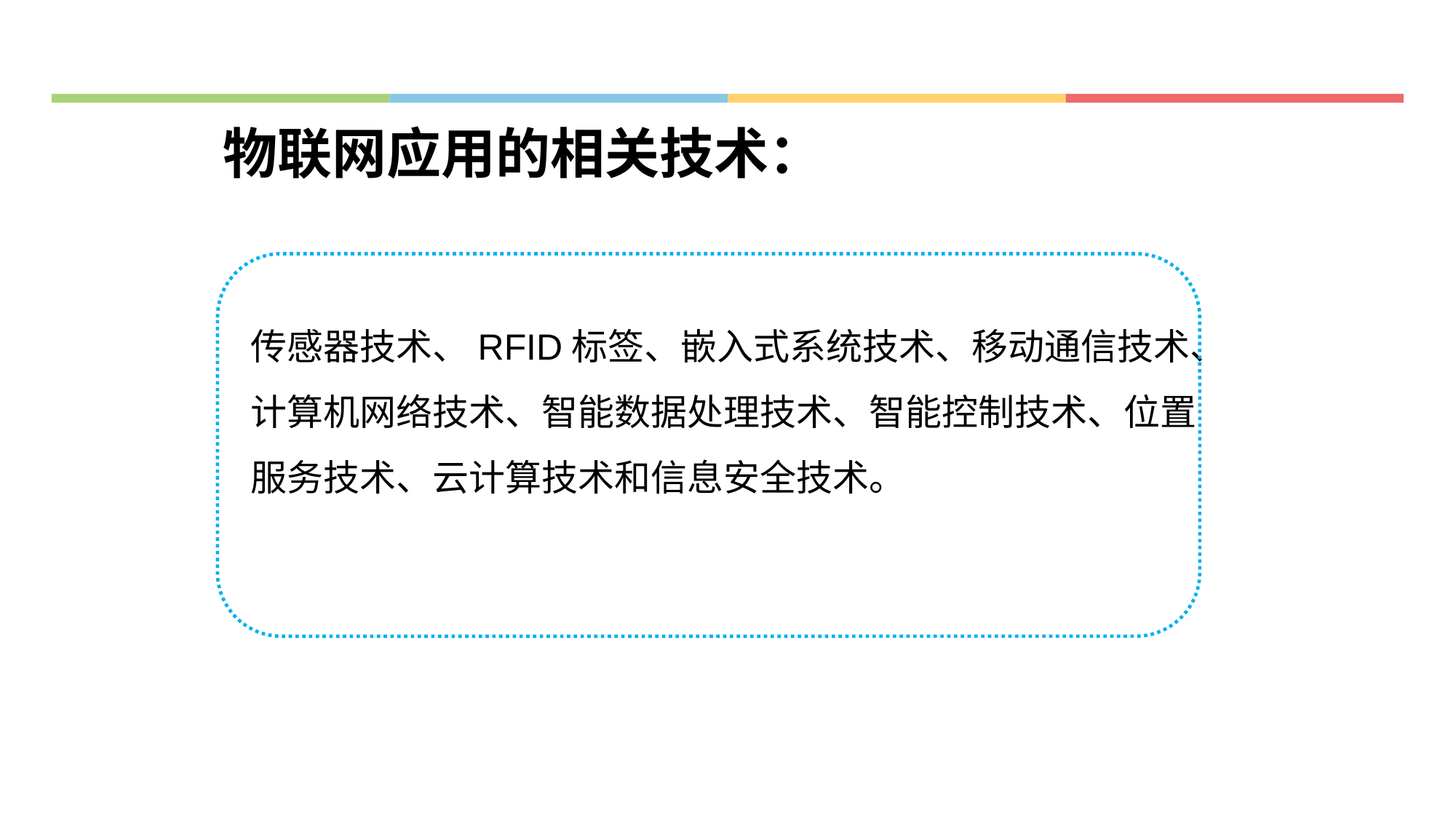

物联网应用的相关技术：

传感器技术、RFID标签、嵌入式系统技术、移动通信技术、计算机网络技术、智能数据处理技术、智能控制技术、位置服务技术、云计算技术和信息安全技术。